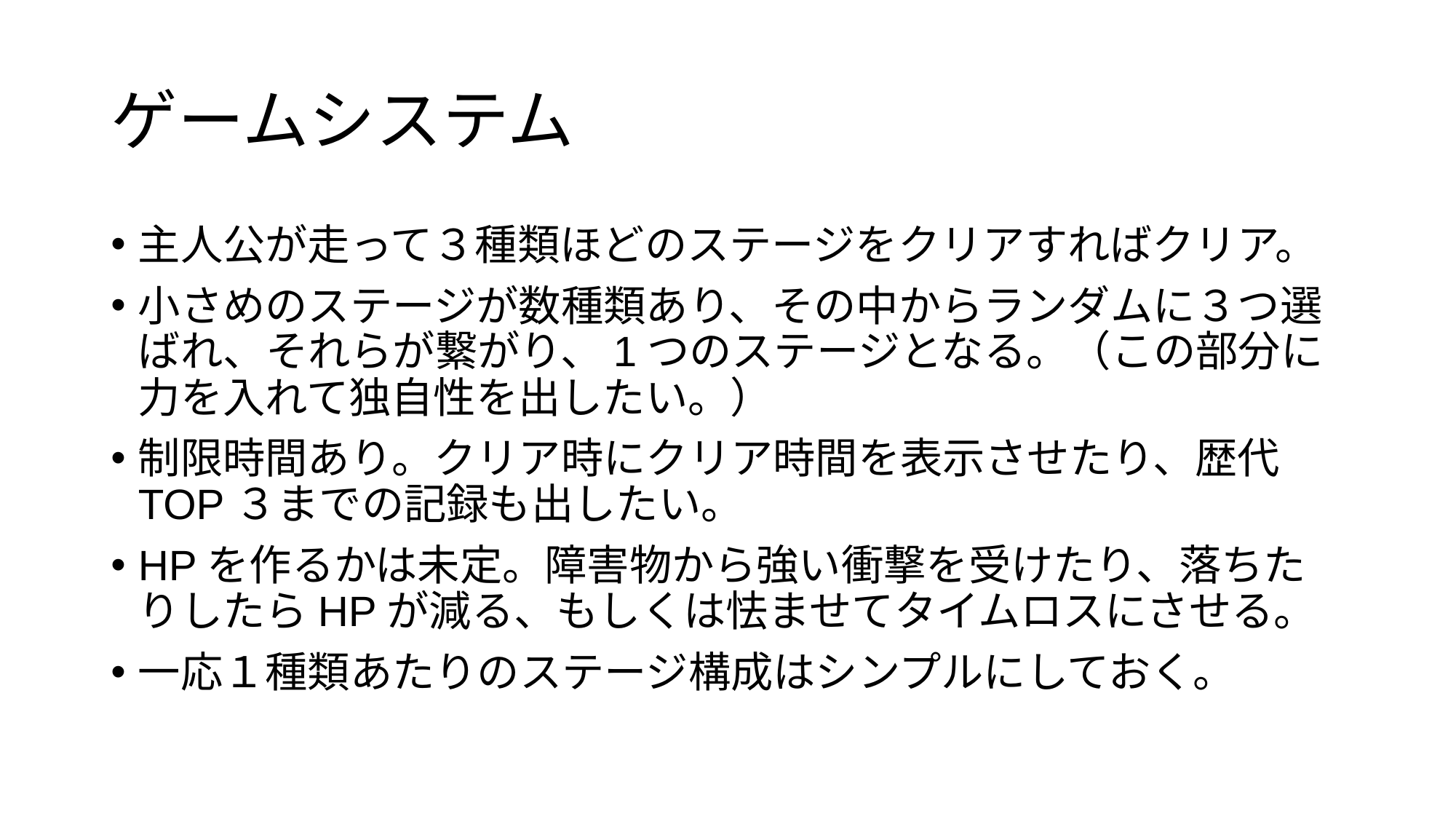

# ゲームシステム
主人公が走って３種類ほどのステージをクリアすればクリア。
小さめのステージが数種類あり、その中からランダムに３つ選ばれ、それらが繋がり、1つのステージとなる。（この部分に力を入れて独自性を出したい。）
制限時間あり。クリア時にクリア時間を表示させたり、歴代TOP３までの記録も出したい。
HPを作るかは未定。障害物から強い衝撃を受けたり、落ちたりしたらHPが減る、もしくは怯ませてタイムロスにさせる。
一応１種類あたりのステージ構成はシンプルにしておく。